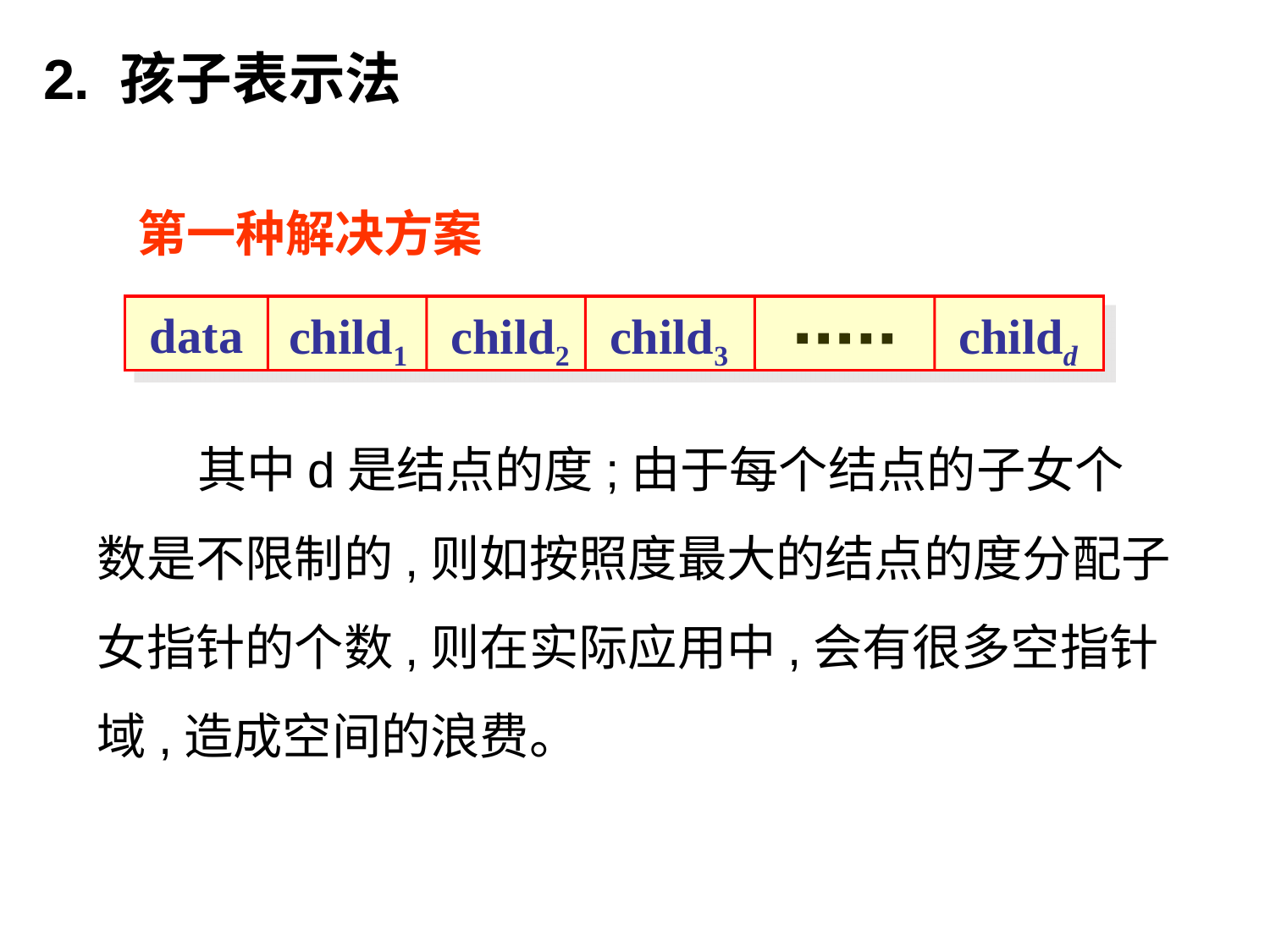

2. 孩子表示法
第一种解决方案
 data

child1
child2
child3
childd

        其中d是结点的度;由于每个结点的子女个数是不限制的,则如按照度最大的结点的度分配子女指针的个数,则在实际应用中,会有很多空指针域,造成空间的浪费。

94